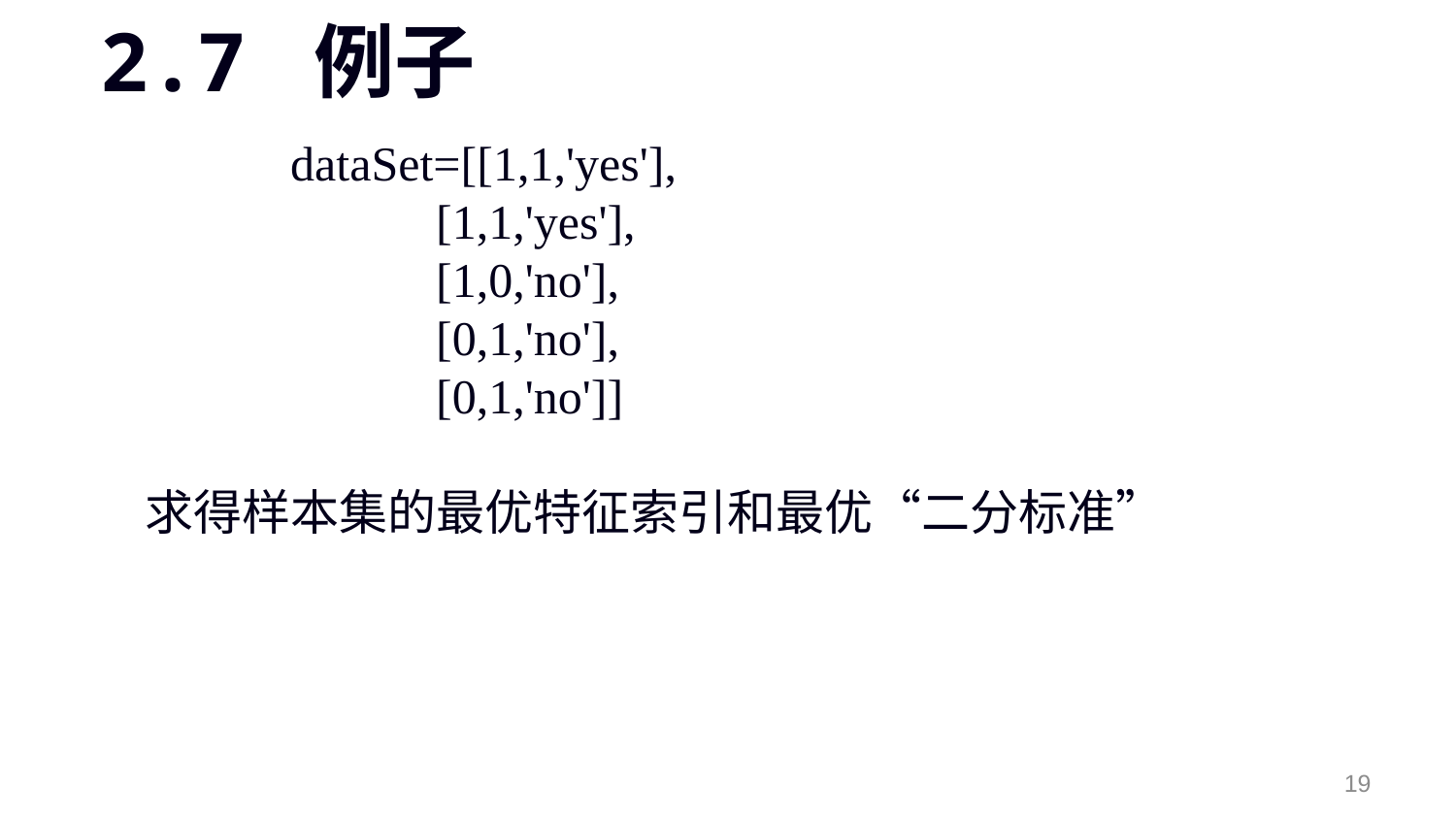

# 2.7 例子
	dataSet=[[1,1,'yes'],
		[1,1,'yes'],
		[1,0,'no'],
		[0,1,'no'],
		[0,1,'no']]

求得样本集的最优特征索引和最优“二分标准”